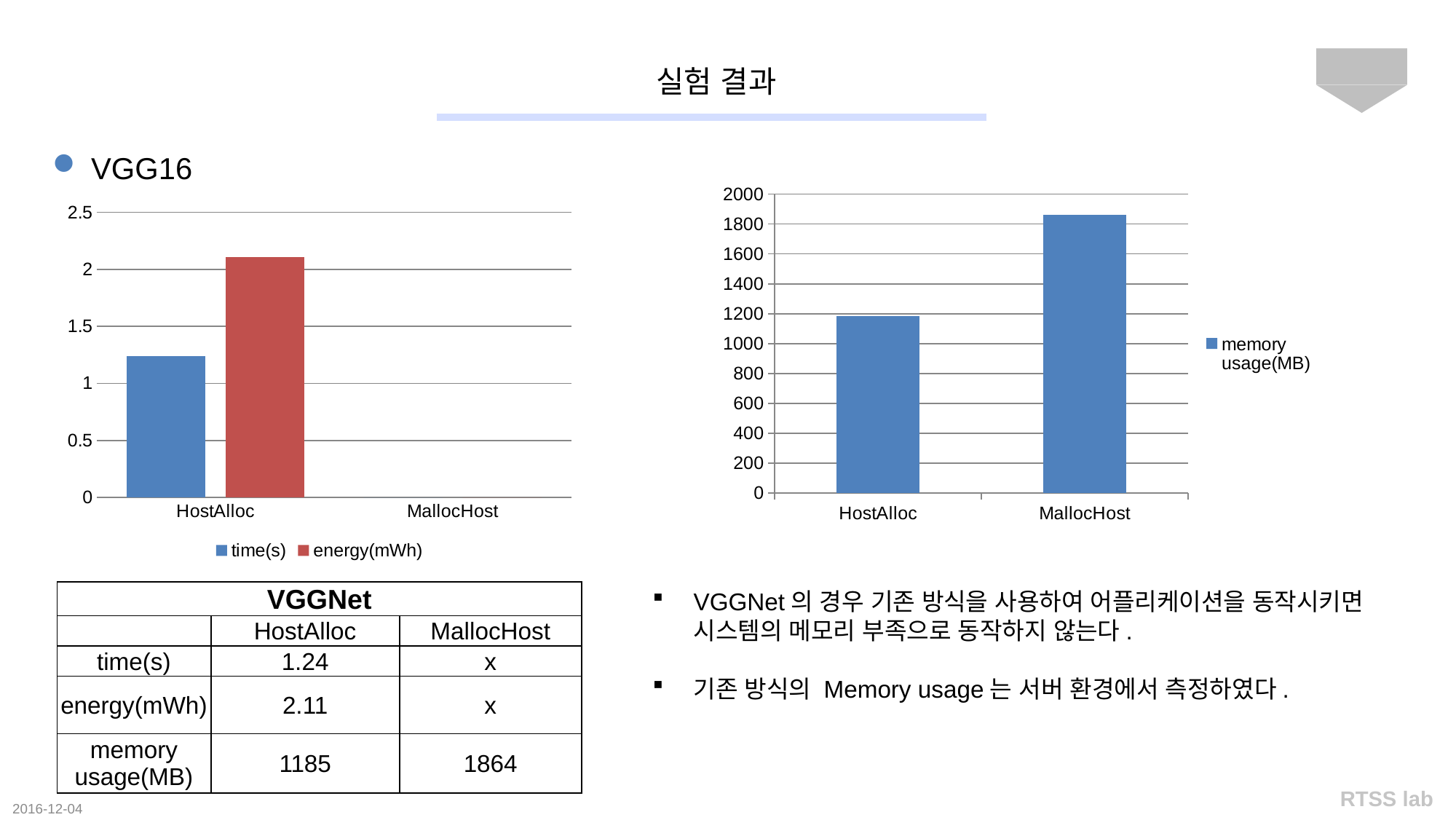

# 실험 결과
21
VGG16

### Chart

| Category | memory
usage(MB) |
|---|---|
| HostAlloc | 1185.0 |
| MallocHost | 1864.0 |

### Chart

| Category | time(s) | energy(mWh) |
|---|---|---|
| HostAlloc | 1.24 | 2.11 |
| MallocHost | 0.0 | 0.0 |
VGGNet의 경우 기존 방식을 사용하여 어플리케이션을 동작시키면 시스템의 메모리 부족으로 동작하지 않는다.

기존 방식의 Memory usage는 서버 환경에서 측정하였다.
| VGGNet |  |  |
| --- | --- | --- |
|  | HostAlloc | MallocHost |
| time(s) | 1.24 | x |
| energy(mWh) | 2.11 | x |
| memory usage(MB) | 1185 | 1864 |
RTSS lab
2016-12-04